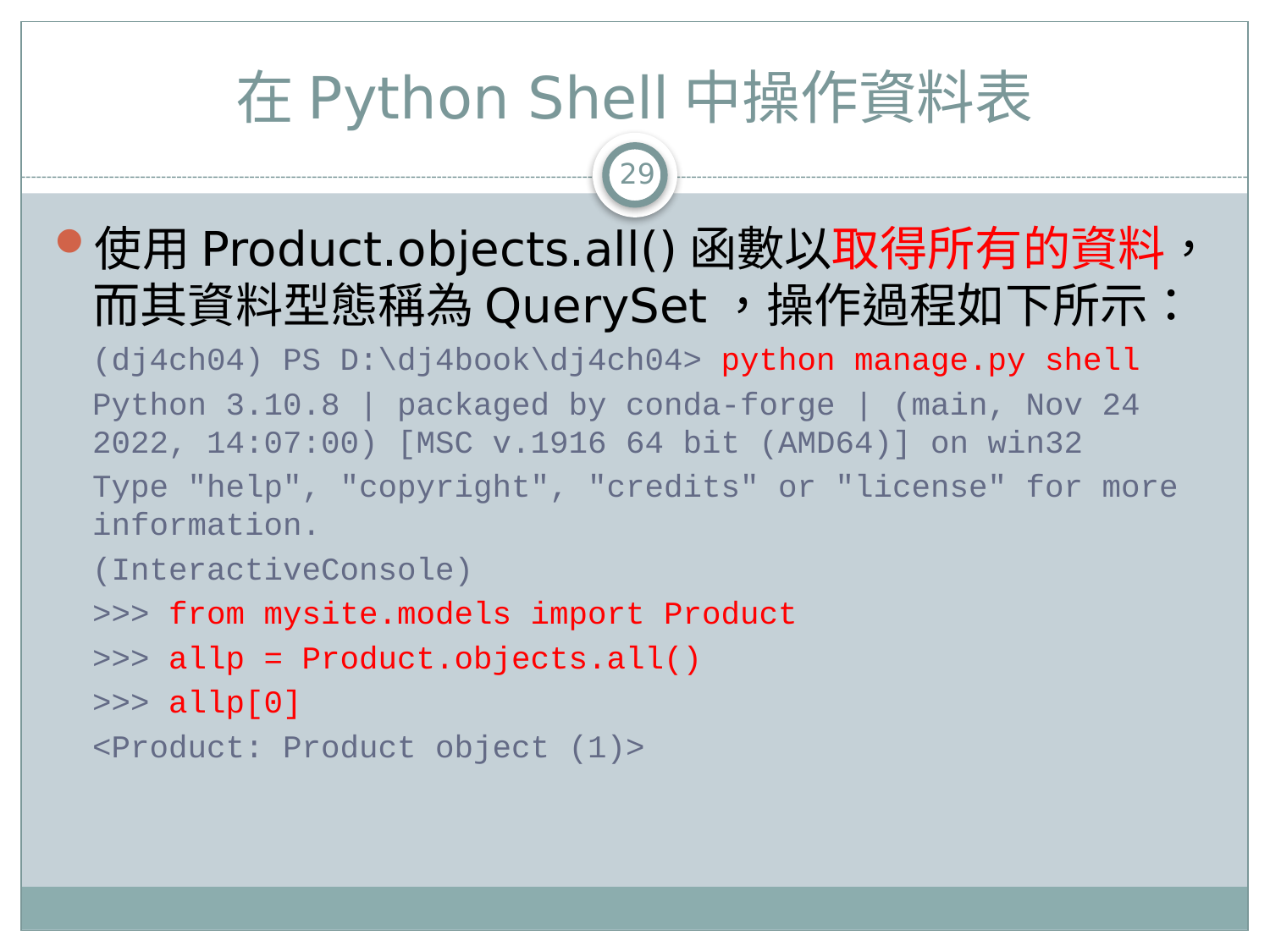

# 在Python Shell中操作資料表
29
使用Product.objects.all()函數以取得所有的資料，而其資料型態稱為QuerySet，操作過程如下所示：
(dj4ch04) PS D:\dj4book\dj4ch04> python manage.py shell
Python 3.10.8 | packaged by conda-forge | (main, Nov 24 2022, 14:07:00) [MSC v.1916 64 bit (AMD64)] on win32
Type "help", "copyright", "credits" or "license" for more information.
(InteractiveConsole)
>>> from mysite.models import Product
>>> allp = Product.objects.all()
>>> allp[0]
<Product: Product object (1)>